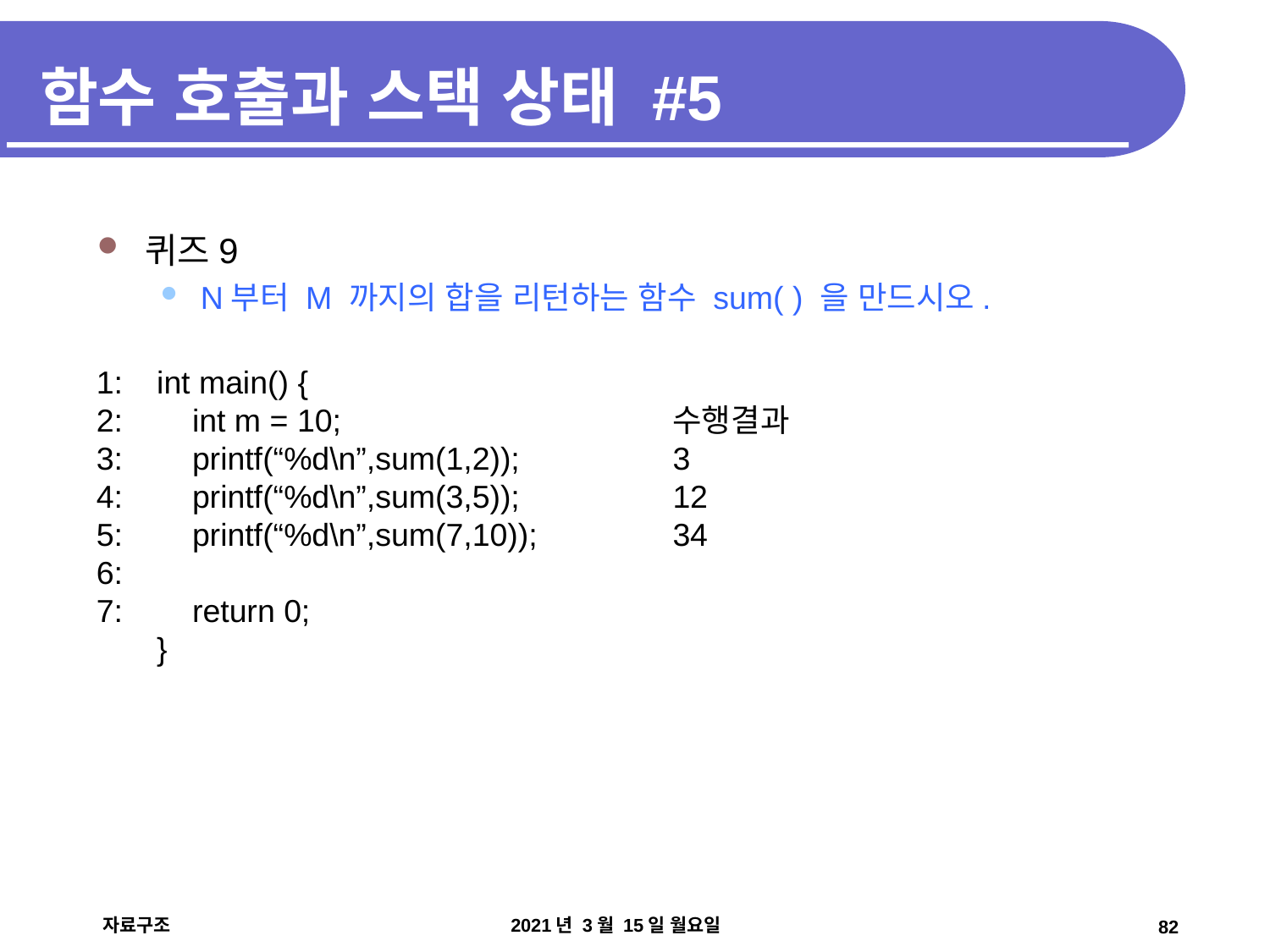

# 함수 호출과 스택 상태 #5
퀴즈9
N부터 M 까지의 합을 리턴하는 함수 sum( ) 을 만드시오.
1:
2:
3:
4:
5:
6:
7:
int main() {
    int m = 10;
    printf(“%d\n”,sum(1,2));
    printf(“%d\n”,sum(3,5));
    printf(“%d\n”,sum(7,10));
    return 0;
}

수행결과
3
12
34

82